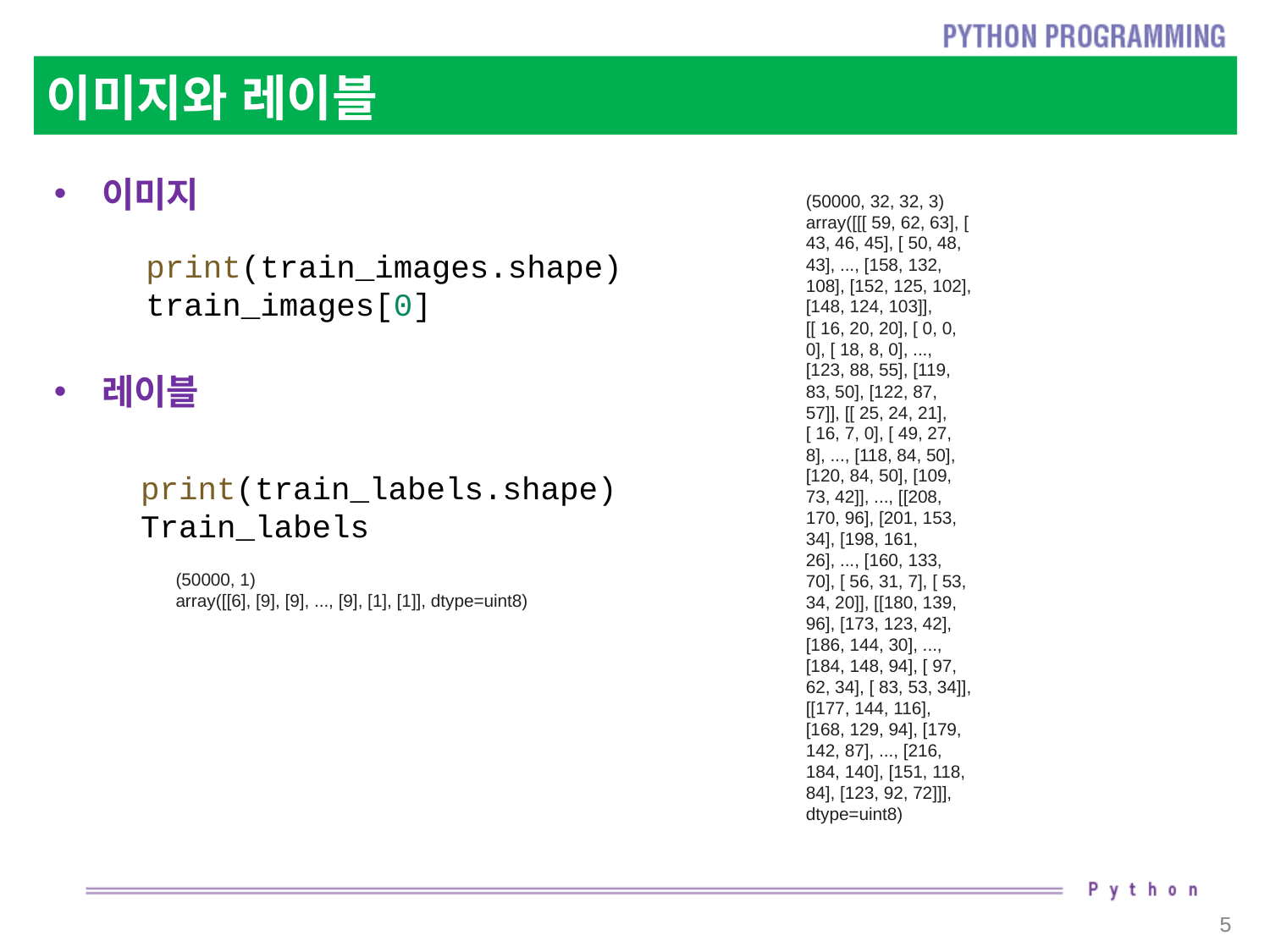

# 이미지와 레이블
(50000, 32, 32, 3)
array([[[ 59, 62, 63], [ 43, 46, 45], [ 50, 48, 43], ..., [158, 132, 108], [152, 125, 102], [148, 124, 103]], [[ 16, 20, 20], [ 0, 0, 0], [ 18, 8, 0], ..., [123, 88, 55], [119, 83, 50], [122, 87, 57]], [[ 25, 24, 21], [ 16, 7, 0], [ 49, 27, 8], ..., [118, 84, 50], [120, 84, 50], [109, 73, 42]], ..., [[208, 170, 96], [201, 153, 34], [198, 161, 26], ..., [160, 133, 70], [ 56, 31, 7], [ 53, 34, 20]], [[180, 139, 96], [173, 123, 42], [186, 144, 30], ..., [184, 148, 94], [ 97, 62, 34], [ 83, 53, 34]], [[177, 144, 116], [168, 129, 94], [179, 142, 87], ..., [216, 184, 140], [151, 118, 84], [123, 92, 72]]], dtype=uint8)
이미지

레이블
print(train_images.shape)
train_images[0]

print(train_labels.shape)
Train_labels
(50000, 1)
array([[6], [9], [9], ..., [9], [1], [1]], dtype=uint8)
5